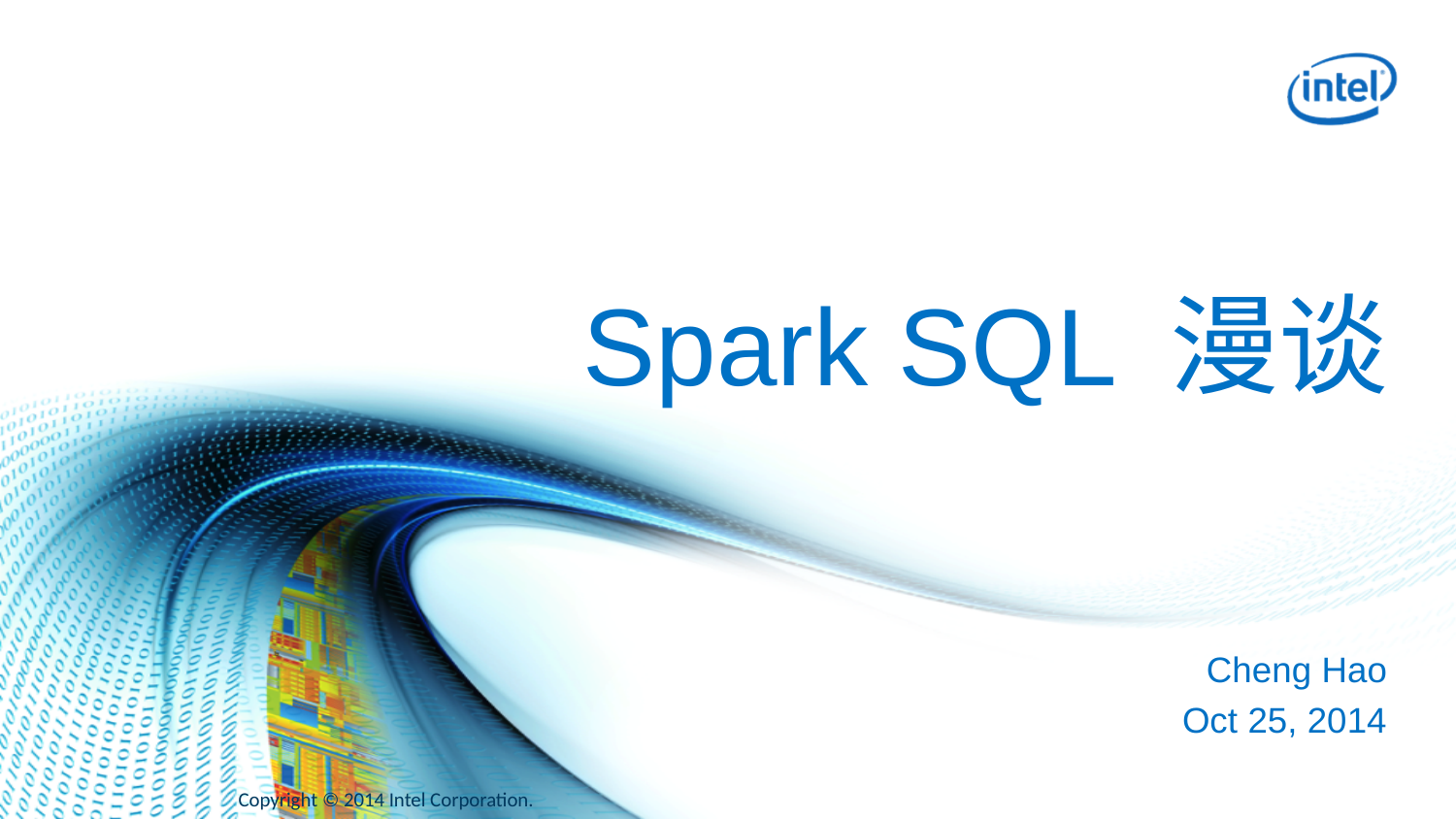

# Spark SQL 漫谈
Cheng Hao
Oct 25, 2014
Copyright © 2014 Intel Corporation.